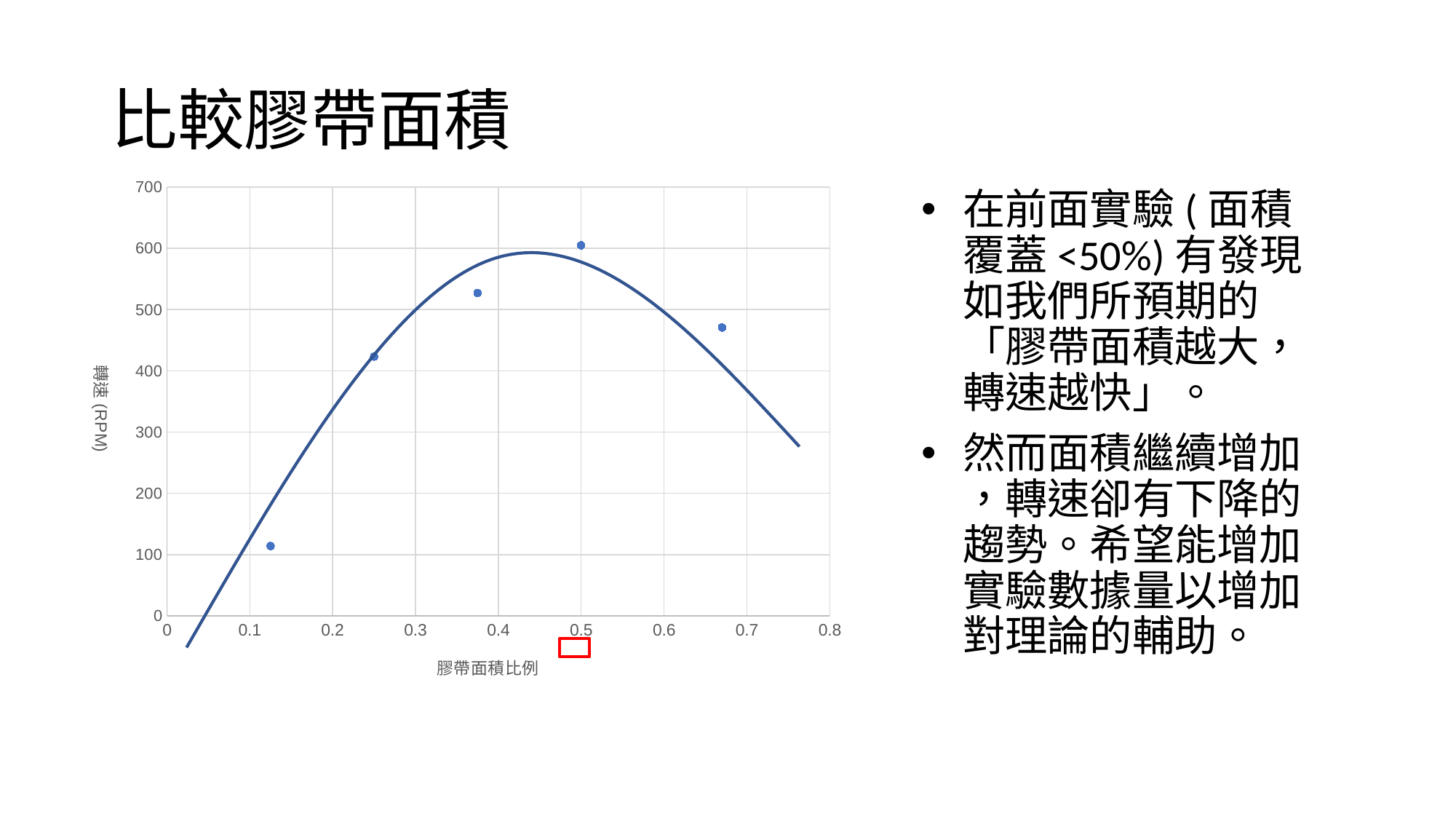

# 比較膠帶面積

### Chart

| Category |  |
|---|---|
在前面實驗(面積覆蓋<50%)有發現如我們所預期的「膠帶面積越大，轉速越快」。
然而面積繼續增加 ，轉速卻有下降的趨勢。希望能增加實驗數據量以增加對理論的輔助。